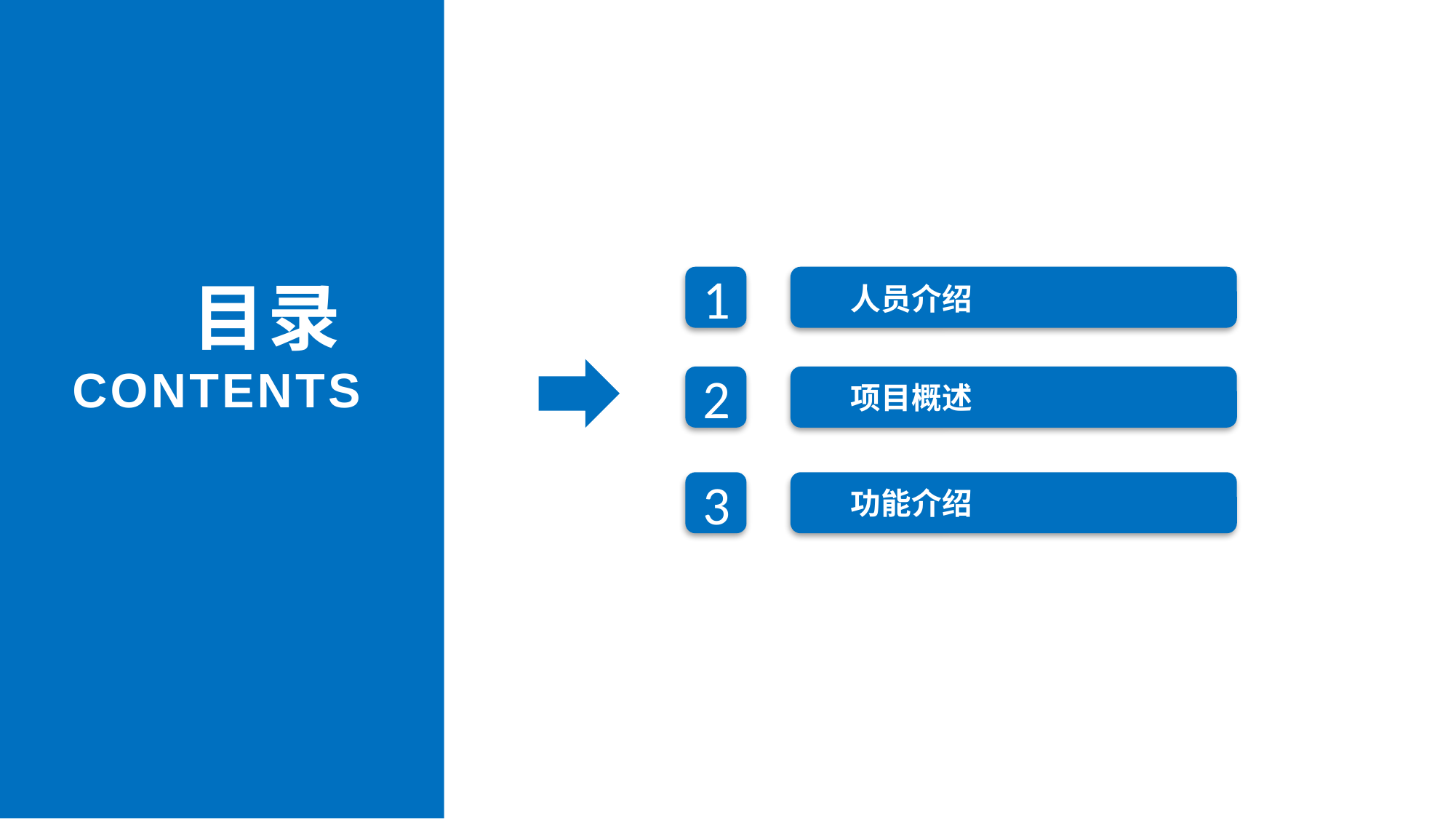

目录
CONTENTS
1

人员介绍

2

项目概述
3

功能介绍